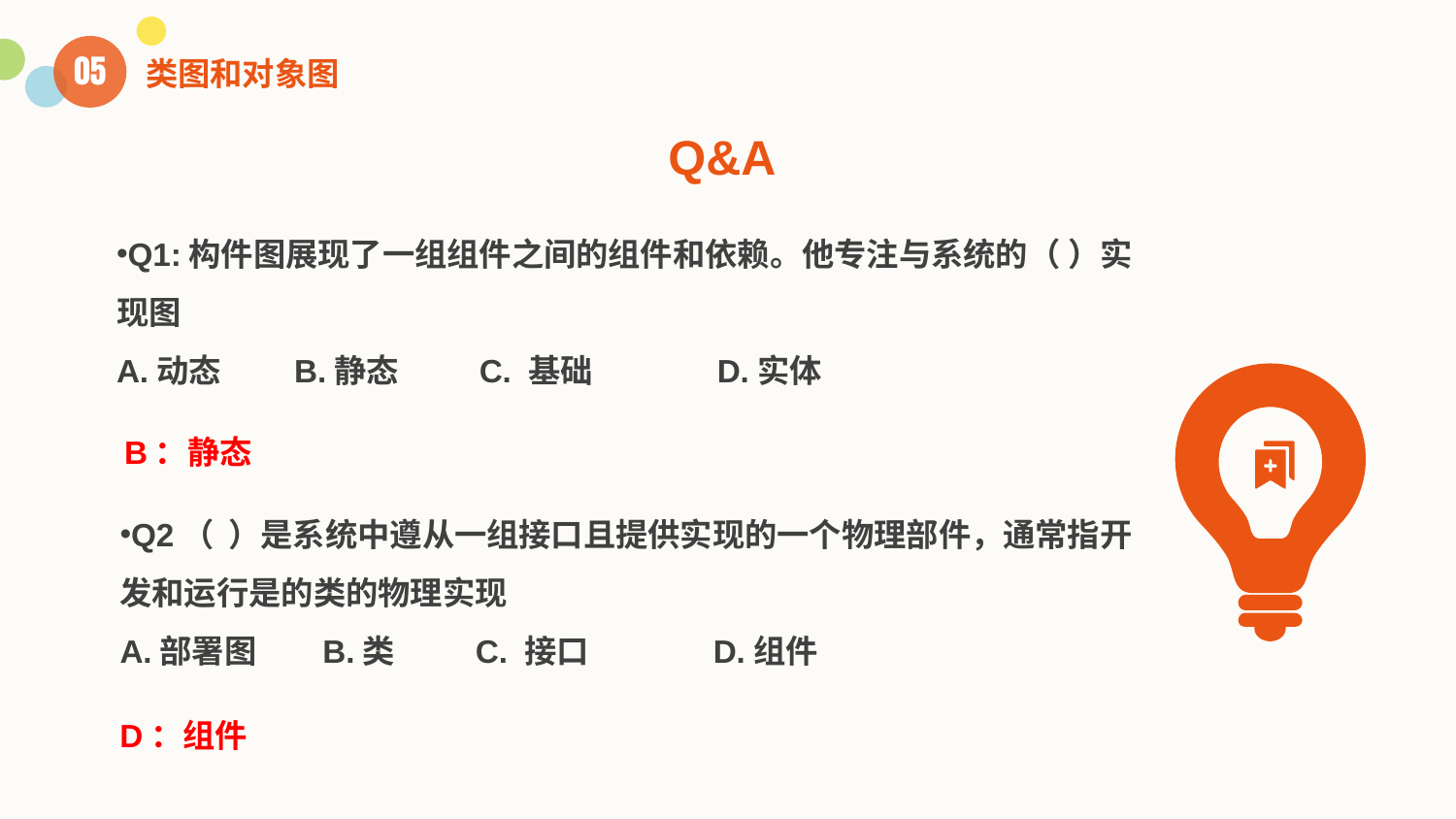

05
类图和对象图

Q&A
Q1:构件图展现了一组组件之间的组件和依赖。他专注与系统的（ ）实现图
A.动态         B.静态          C. 基础                D.实体

B：静态
Q2（  ）是系统中遵从一组接口且提供实现的一个物理部件，通常指开发和运行是的类的物理实现
A.部署图        B.类          C. 接口                D.组件
D：组件